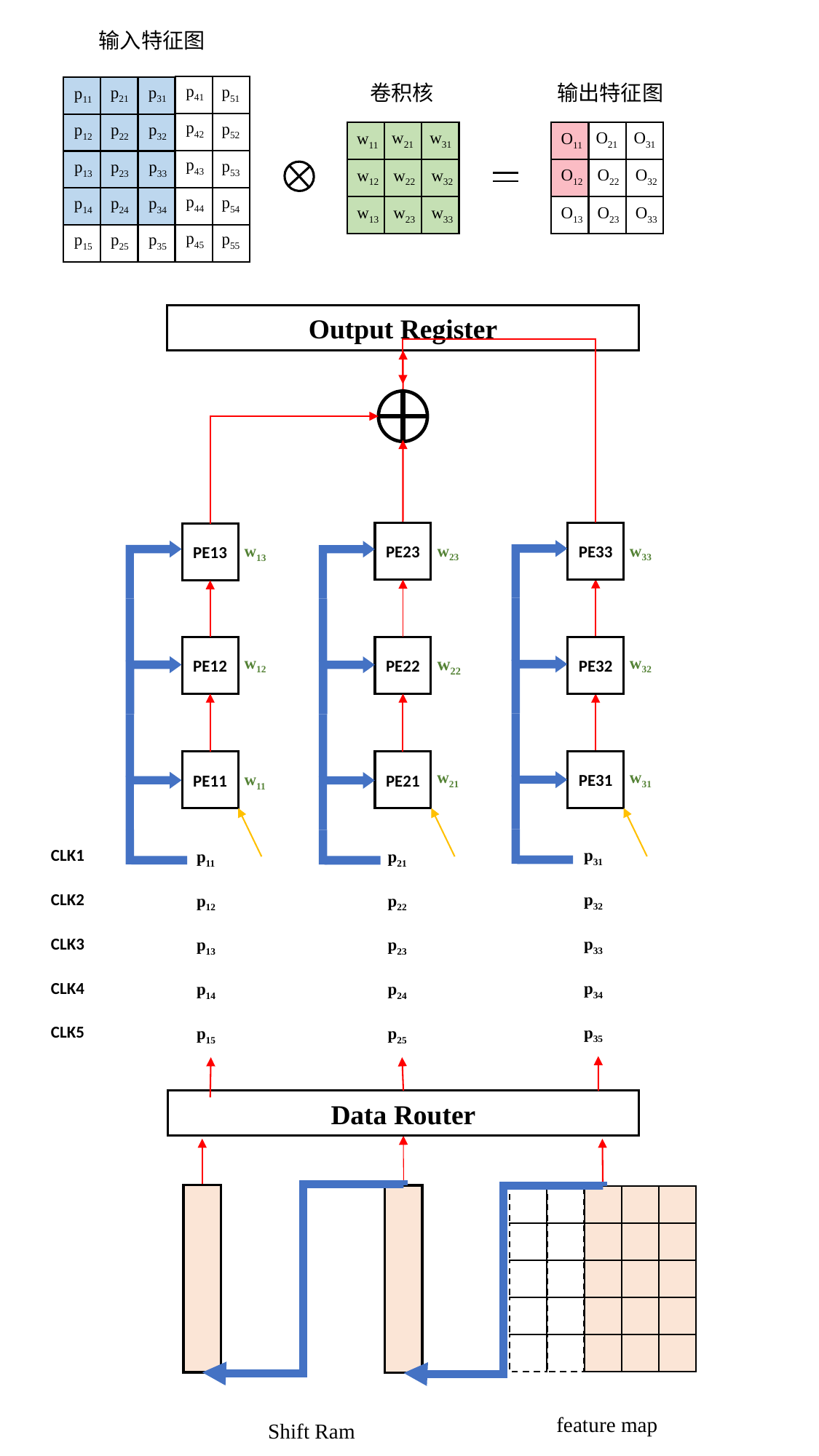

输入特征图
输出特征图
卷积核
p41
p51
p21
p31

p11

p22
p12
p32
p23
p13
p33

p42
p52

p43
p53

p44
p54
p24
p14
p34

p45
p55
p25
p15
p35

O21
O31
O11

O22
O12
O32

O23
O13
O33

w21
w31
w11

w22
w12
w32

w23
w13
w33

Output Register

PE33
PE23
PE13
w33
w23
w13

PE12
PE22
PE32
w12
w22
w32
PE31
PE11
PE21
w21
w31
w11
| CLK1 |
| --- |
| CLK2 |
| CLK3 |
| CLK4 |
| CLK5 |
| p31 |
| --- |
| p32 |
| p33 |
| p34 |
| p35 |
| p11 |
| --- |
| p12 |
| p13 |
| p14 |
| p15 |
| p21 |
| --- |
| p22 |
| p23 |
| p24 |
| p25 |
Data Router

feature map
Shift Ram